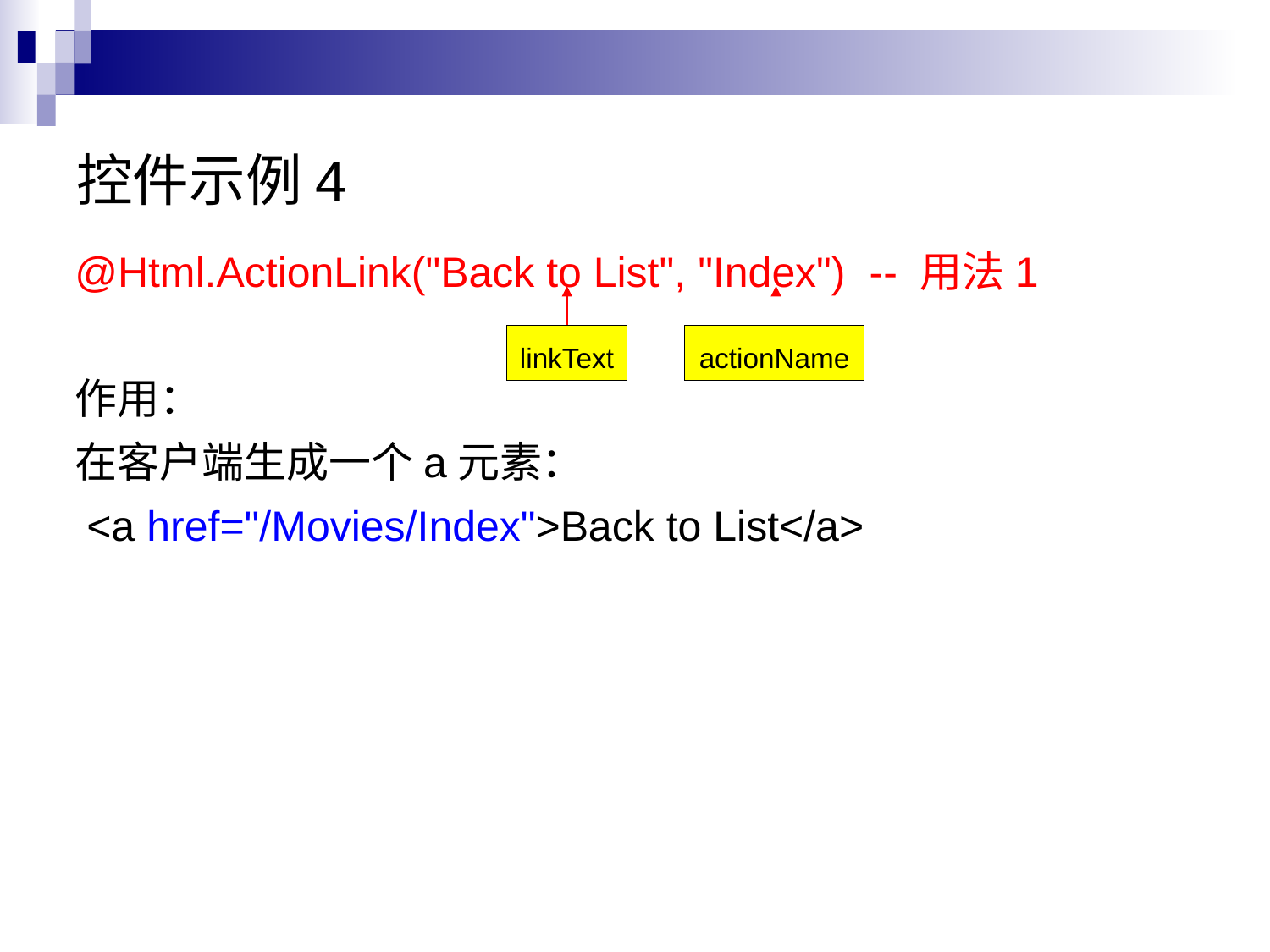

控件示例4
@Html.ActionLink("Back to List", "Index")  -- 用法1

作用：
在客户端生成一个a元素：
 <a href="/Movies/Index">Back to List</a>
linkText
actionName